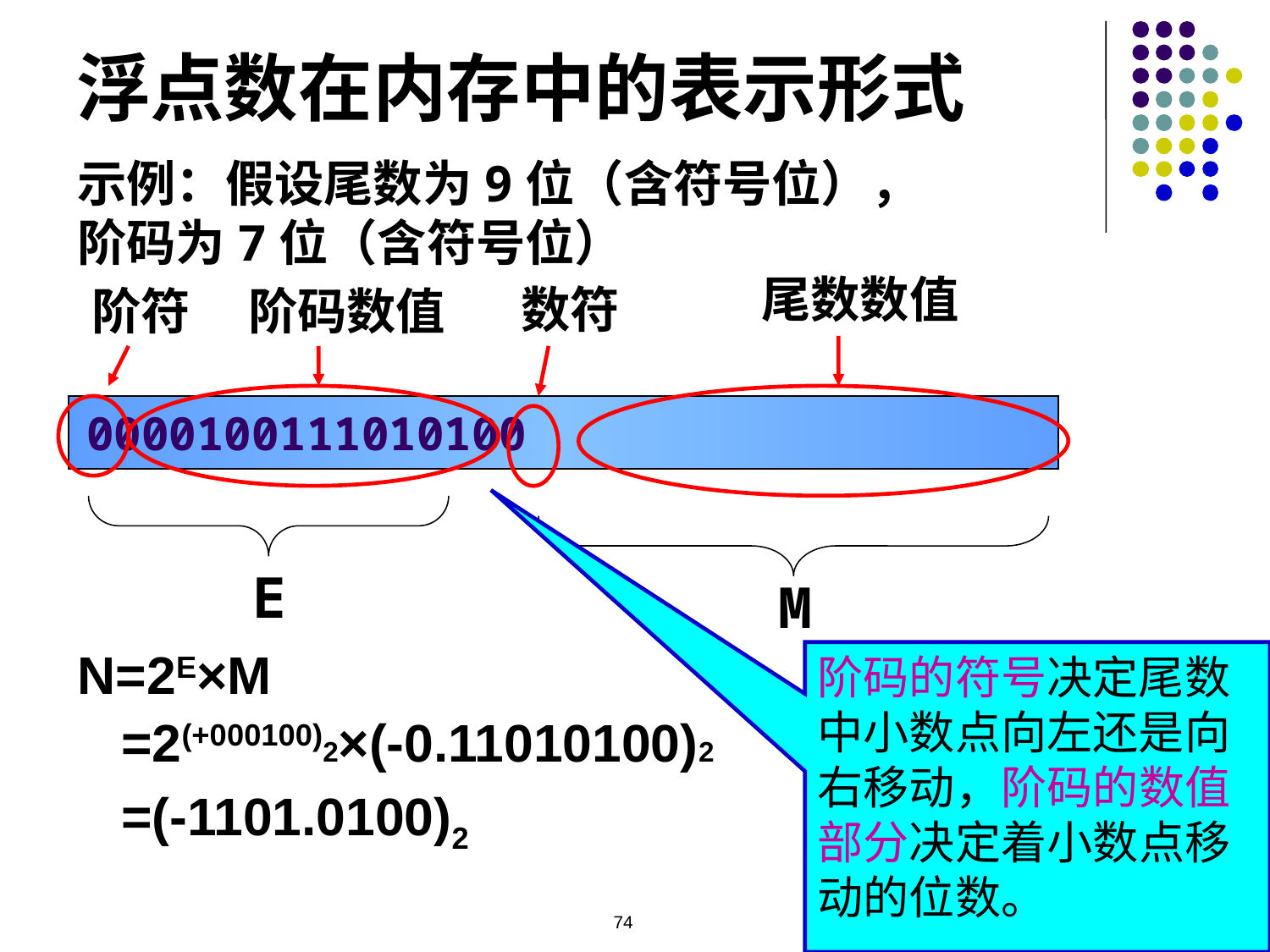

浮点数在内存中的表示形式
示例：假设尾数为9位（含符号位），阶码为7位（含符号位）
尾数数值
数符
阶码数值
阶符

0000100111010100

E
M
N=2E×M
   =2(+000100)2×(-0.11010100)2
   =(-1101.0100)2
阶码的符号决定尾数中小数点向左还是向右移动，阶码的数值部分决定着小数点移动的位数。
74